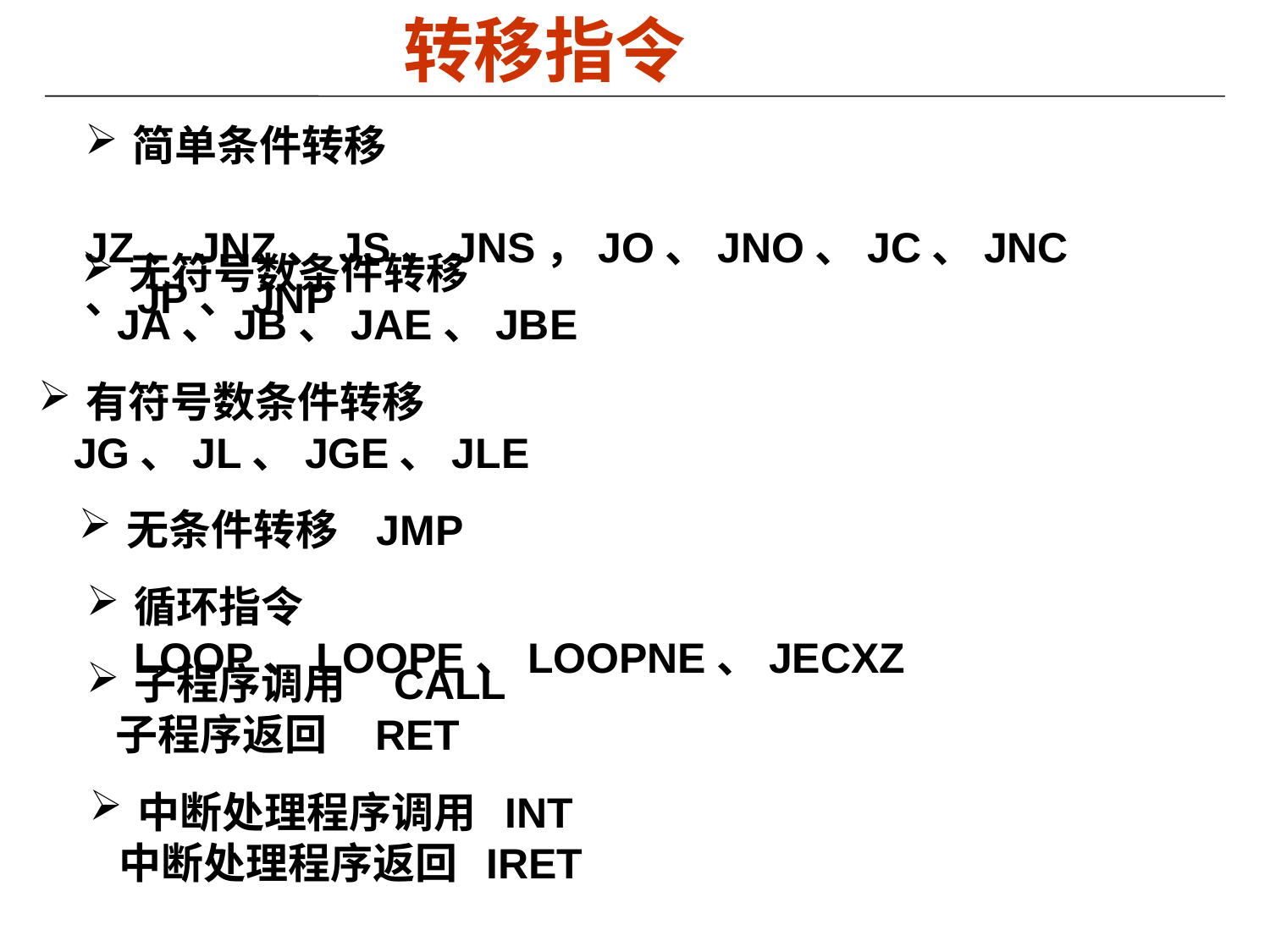

转移指令
简单条件转移
   JZ、JNZ、JS、JNS，JO、JNO、JC、JNC、JP、JNP
无符号数条件转移
   JA、JB、JAE、JBE
有符号数条件转移
   JG、JL、JGE、JLE
无条件转移   JMP
循环指令  LOOP、LOOPE、LOOPNE、JECXZ
子程序调用    CALL
  子程序返回    RET
中断处理程序调用  INT
  中断处理程序返回  IRET